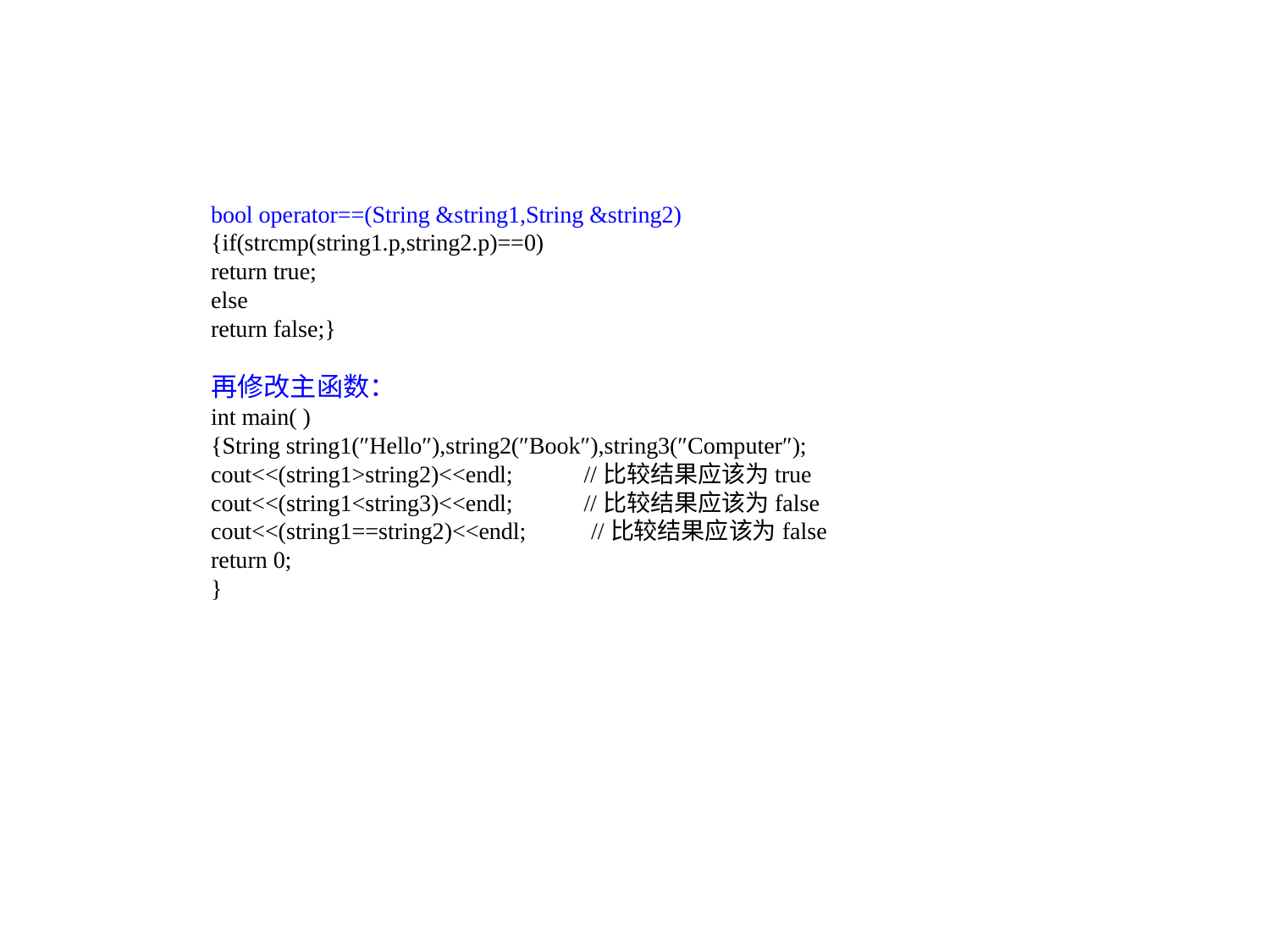

bool operator==(String &string1,String &string2)
{if(strcmp(string1.p,string2.p)==0)
return true;
else
return false;}

再修改主函数：
int main( )
{String string1(″Hello″),string2(″Book″),string3(″Computer″);
cout<<(string1>string2)<<endl;            //比较结果应该为true
cout<<(string1<string3)<<endl;            //比较结果应该为false
cout<<(string1==string2)<<endl;           //比较结果应该为false
return 0;
}